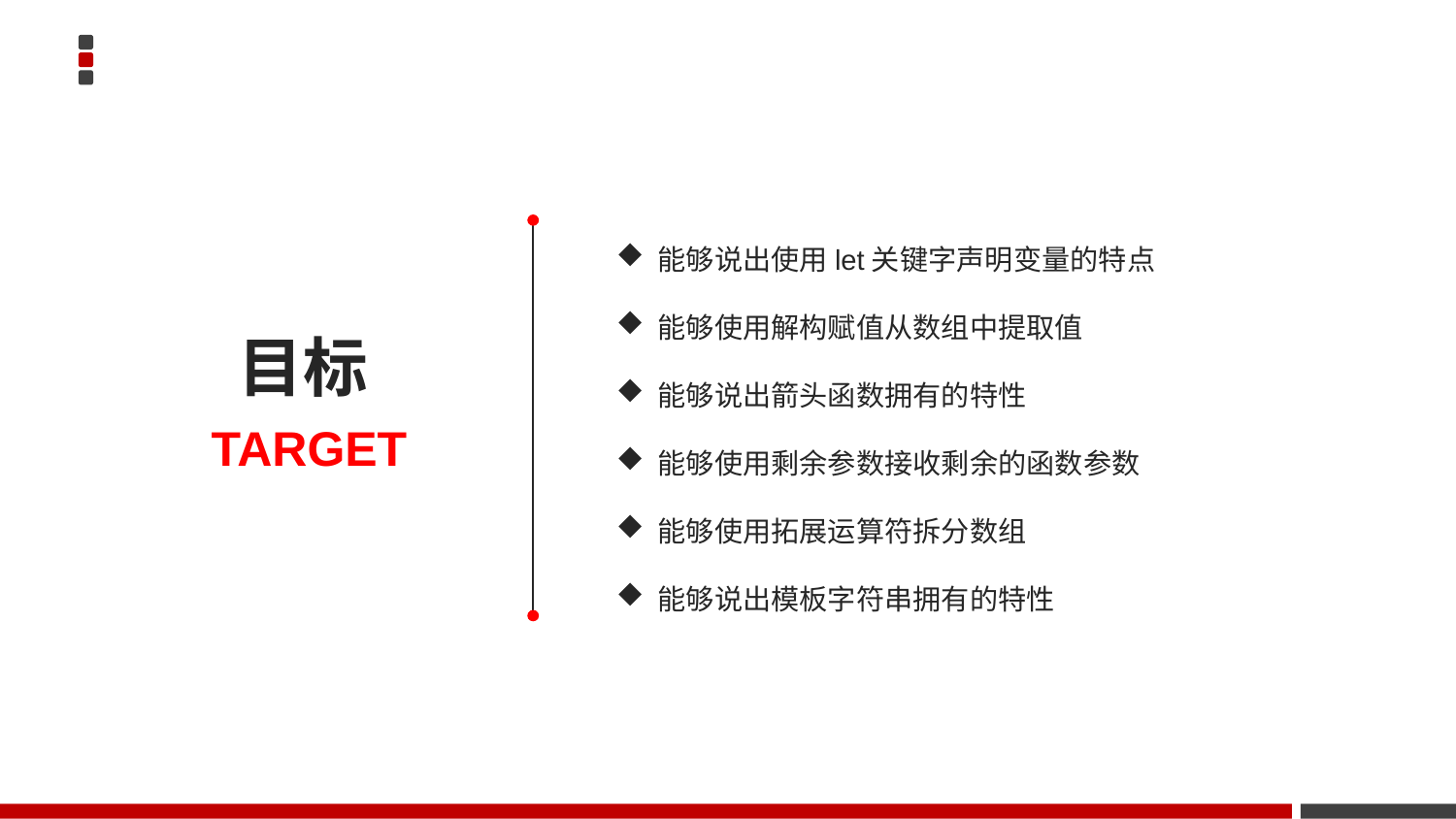

能够说出使用let关键字声明变量的特点
 能够使用解构赋值从数组中提取值
 能够说出箭头函数拥有的特性
 能够使用剩余参数接收剩余的函数参数
 能够使用拓展运算符拆分数组
 能够说出模板字符串拥有的特性

目标
TARGET